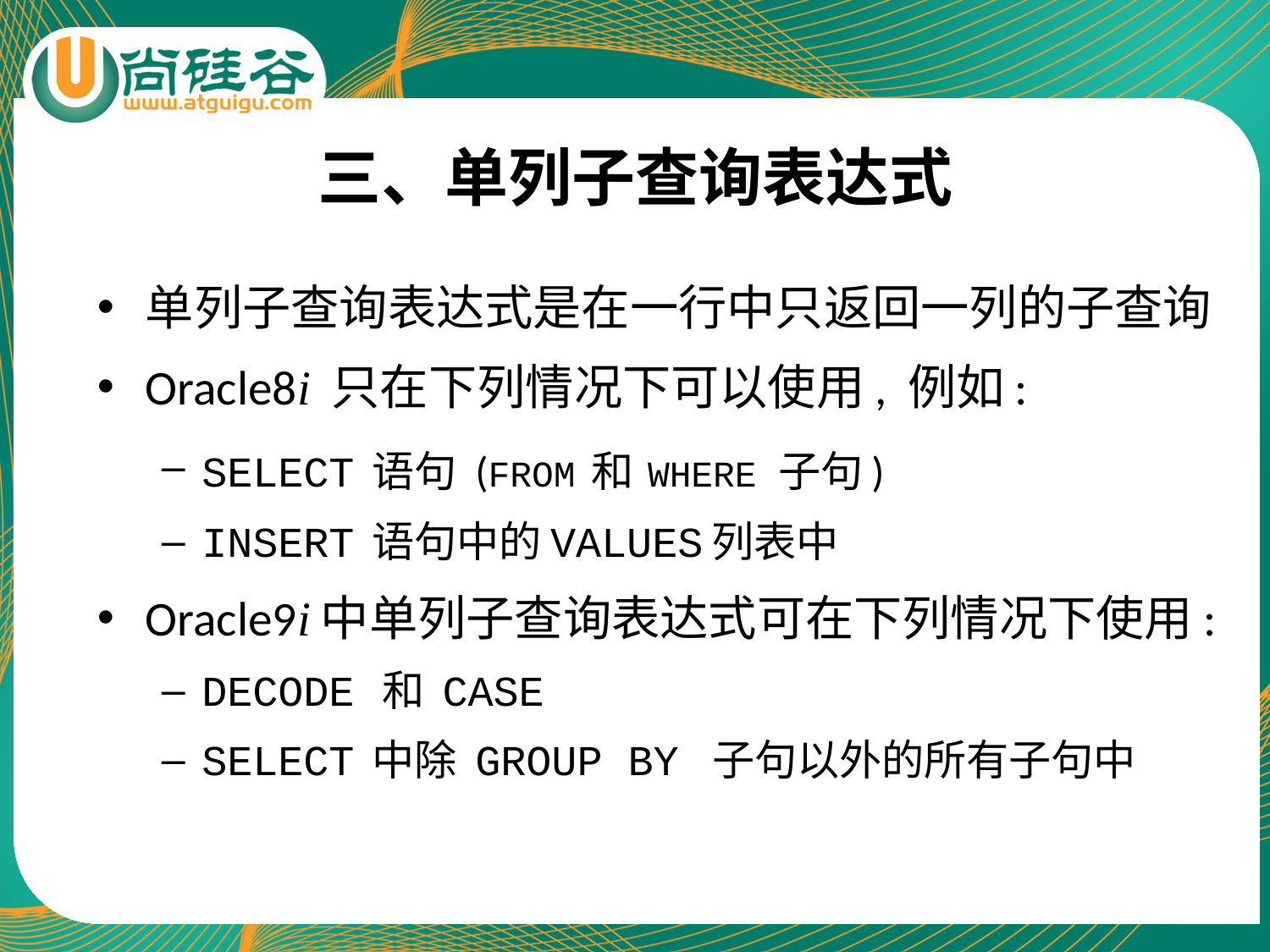

# 三、单列子查询表达式
单列子查询表达式是在一行中只返回一列的子查询
Oracle8i 只在下列情况下可以使用, 例如:
SELECT 语句 (FROM 和 WHERE 子句)
INSERT 语句中的VALUES列表中
Oracle9i中单列子查询表达式可在下列情况下使用:
DECODE  和 CASE
SELECT 中除 GROUP BY 子句以外的所有子句中